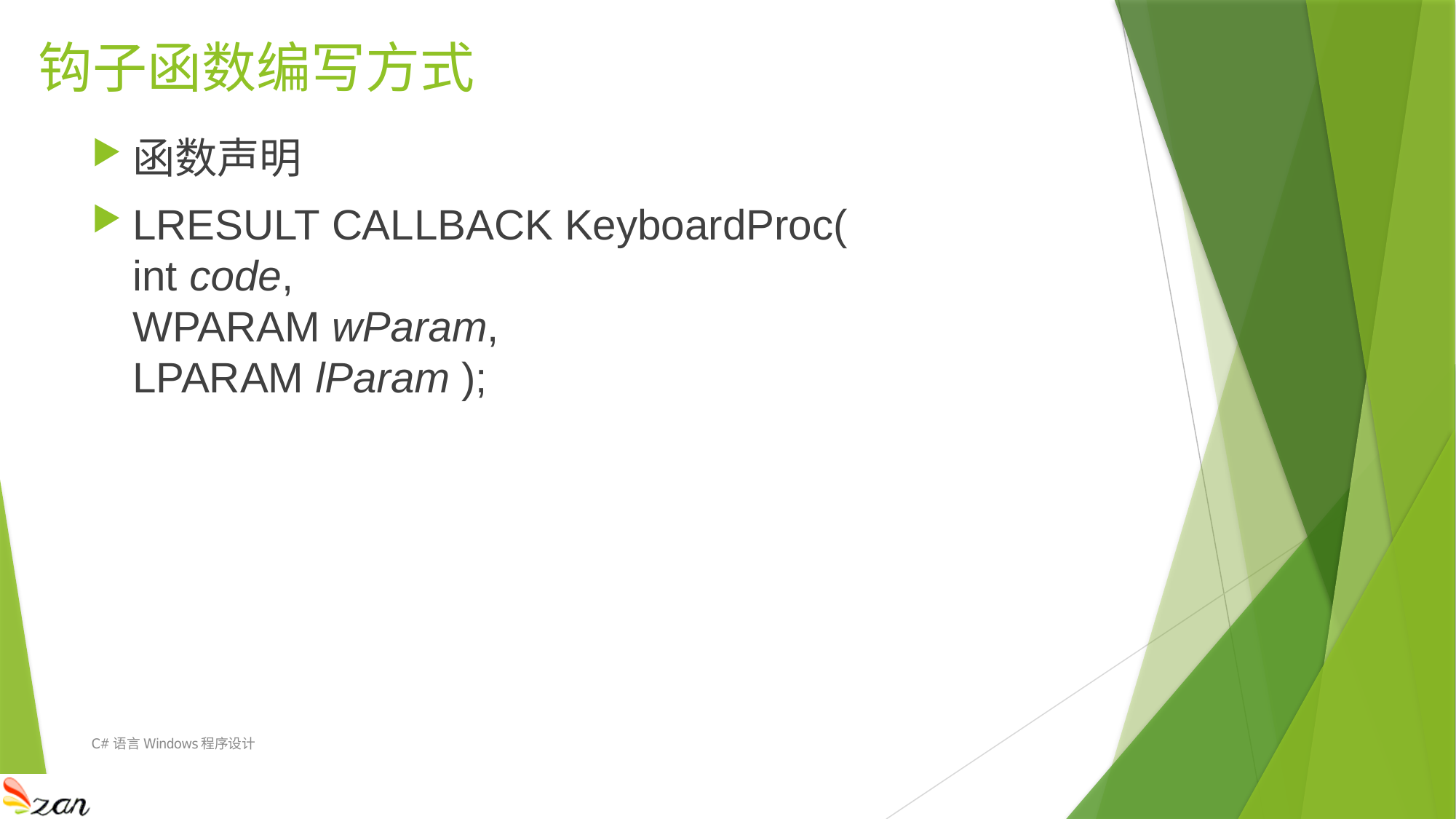

# 钩子函数编写方式
函数声明
LRESULT CALLBACK KeyboardProc(
int code,     
WPARAM wParam,     
LPARAM lParam );
C#语言Windows程序设计